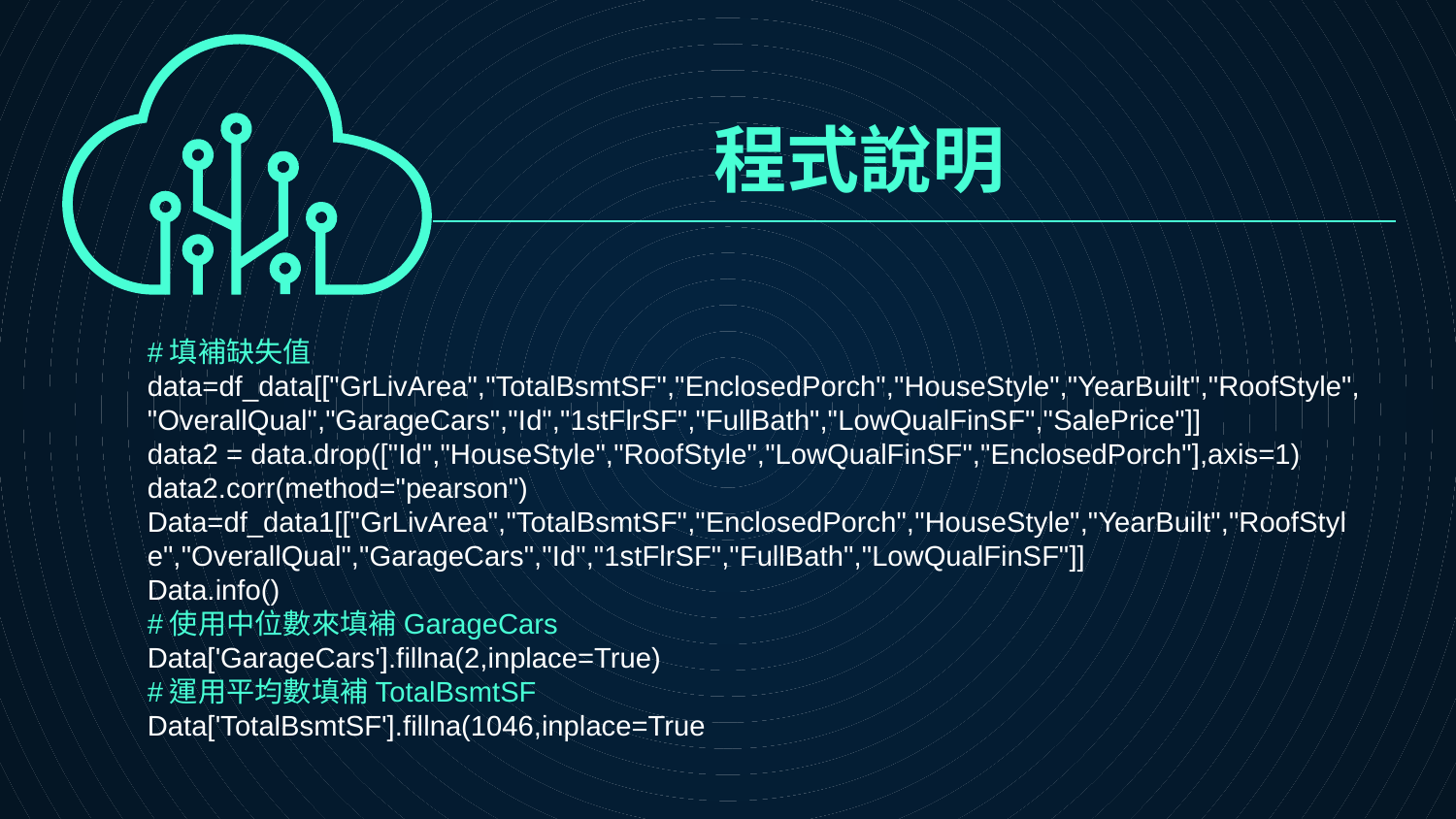

# 程式說明
#填補缺失值
data=df_data[["GrLivArea","TotalBsmtSF","EnclosedPorch","HouseStyle","YearBuilt","RoofStyle","OverallQual","GarageCars","Id","1stFlrSF","FullBath","LowQualFinSF","SalePrice"]]
data2 = data.drop(["Id","HouseStyle","RoofStyle","LowQualFinSF","EnclosedPorch"],axis=1)
data2.corr(method="pearson")
Data=df_data1[["GrLivArea","TotalBsmtSF","EnclosedPorch","HouseStyle","YearBuilt","RoofStyle","OverallQual","GarageCars","Id","1stFlrSF","FullBath","LowQualFinSF"]]
Data.info()
#使用中位數來填補GarageCars
Data['GarageCars'].fillna(2,inplace=True)
#運用平均數填補TotalBsmtSF
Data['TotalBsmtSF'].fillna(1046,inplace=True